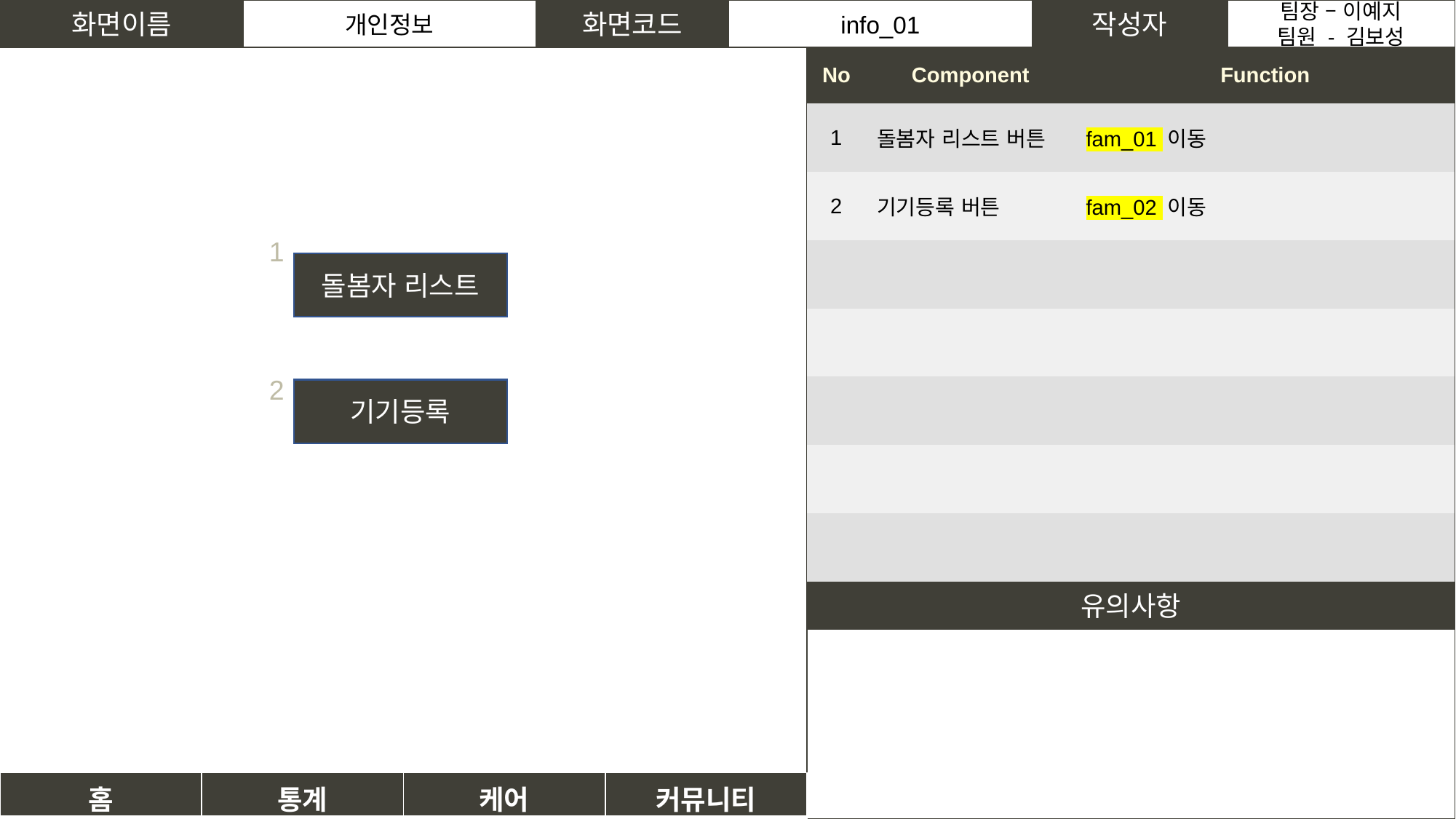

화면이름
개인정보
화면코드
info_01
작성자
팀장 – 이예지
팀원 - 김보성
| No | Component | Function |
| --- | --- | --- |
| 1 | 돌봄자 리스트 버튼 | fam\_01 이동 |
| 2 | 기기등록 버튼 | fam\_02 이동 |
|  |  |  |
|  |  |  |
|  |  |  |
|  |  |  |
|  |  |  |
1
돌봄자 리스트
2
기기등록
유의사항

| 홈 | 통계 | 케어 | 커뮤니티 |
| --- | --- | --- | --- |